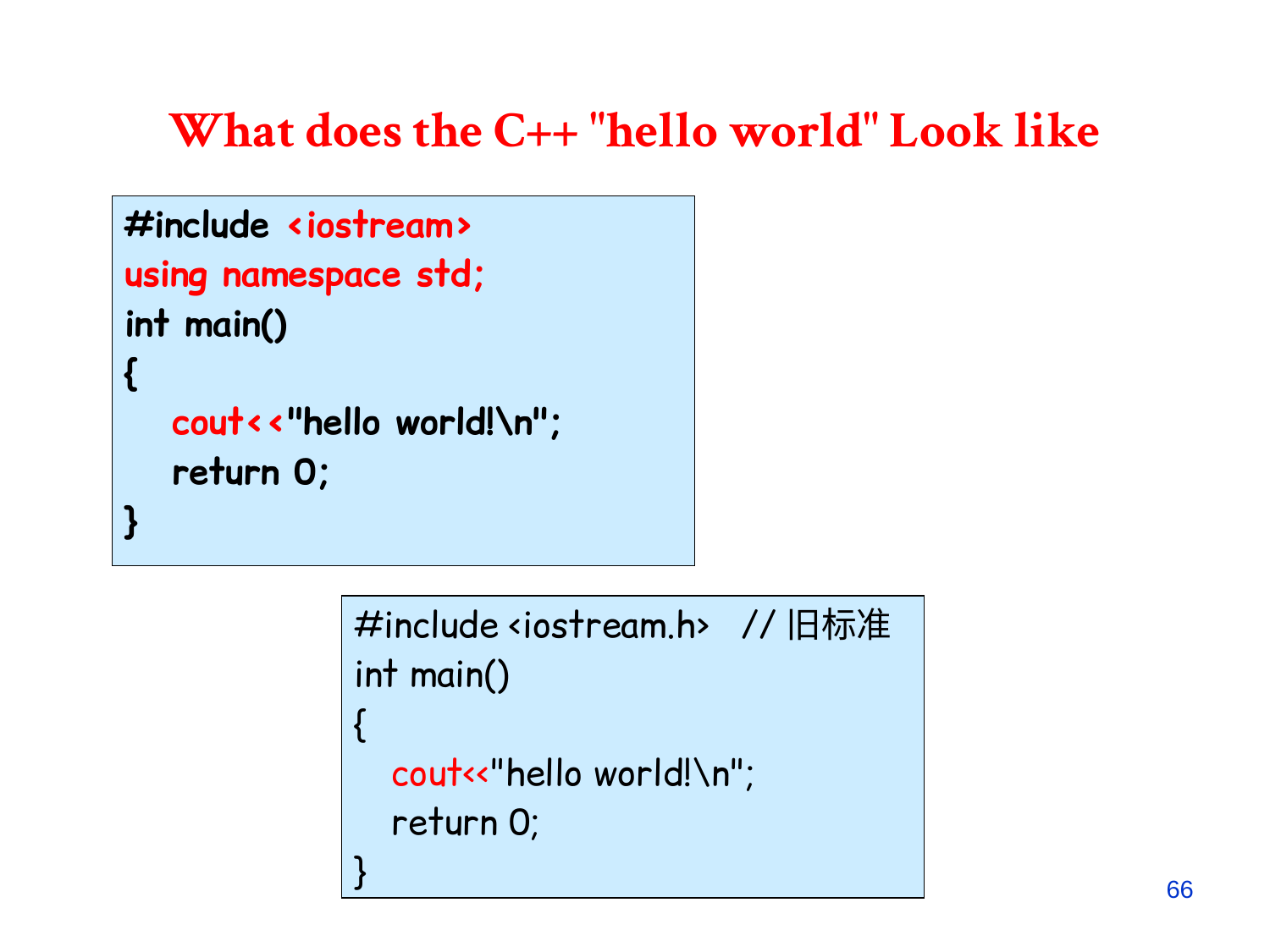

What does the C++ "hello world" Look like
#include <iostream>
using namespace std;
int main()
{
	cout<<"hello world!\n";
	return 0;
}
#include <iostream.h>   //旧标准
int main()
{
	cout<<"hello world!\n";
	return 0;
}
66